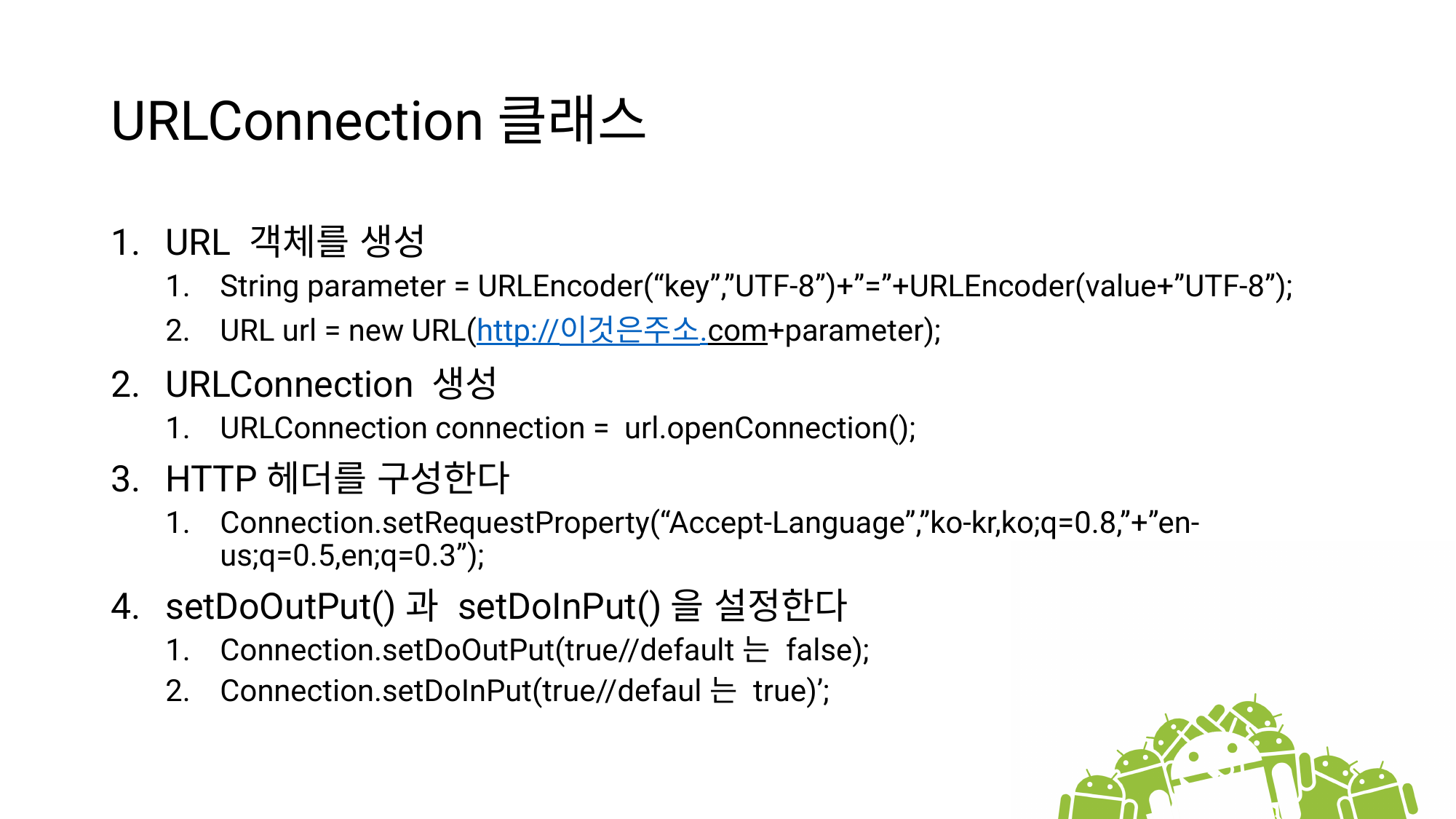

# URLConnection클래스
URL 객체를 생성
String parameter = URLEncoder(“key”,”UTF-8”)+”=”+URLEncoder(value+”UTF-8”);
URL url = new URL(http://이것은주소.com+parameter);
URLConnection 생성
URLConnection connection =  url.openConnection();
HTTP헤더를 구성한다
Connection.setRequestProperty(“Accept-Language”,”ko-kr,ko;q=0.8,”+”en-us;q=0.5,en;q=0.3”);
setDoOutPut()과 setDoInPut()을 설정한다
Connection.setDoOutPut(true//default는 false);
Connection.setDoInPut(true//defaul는 true)’;